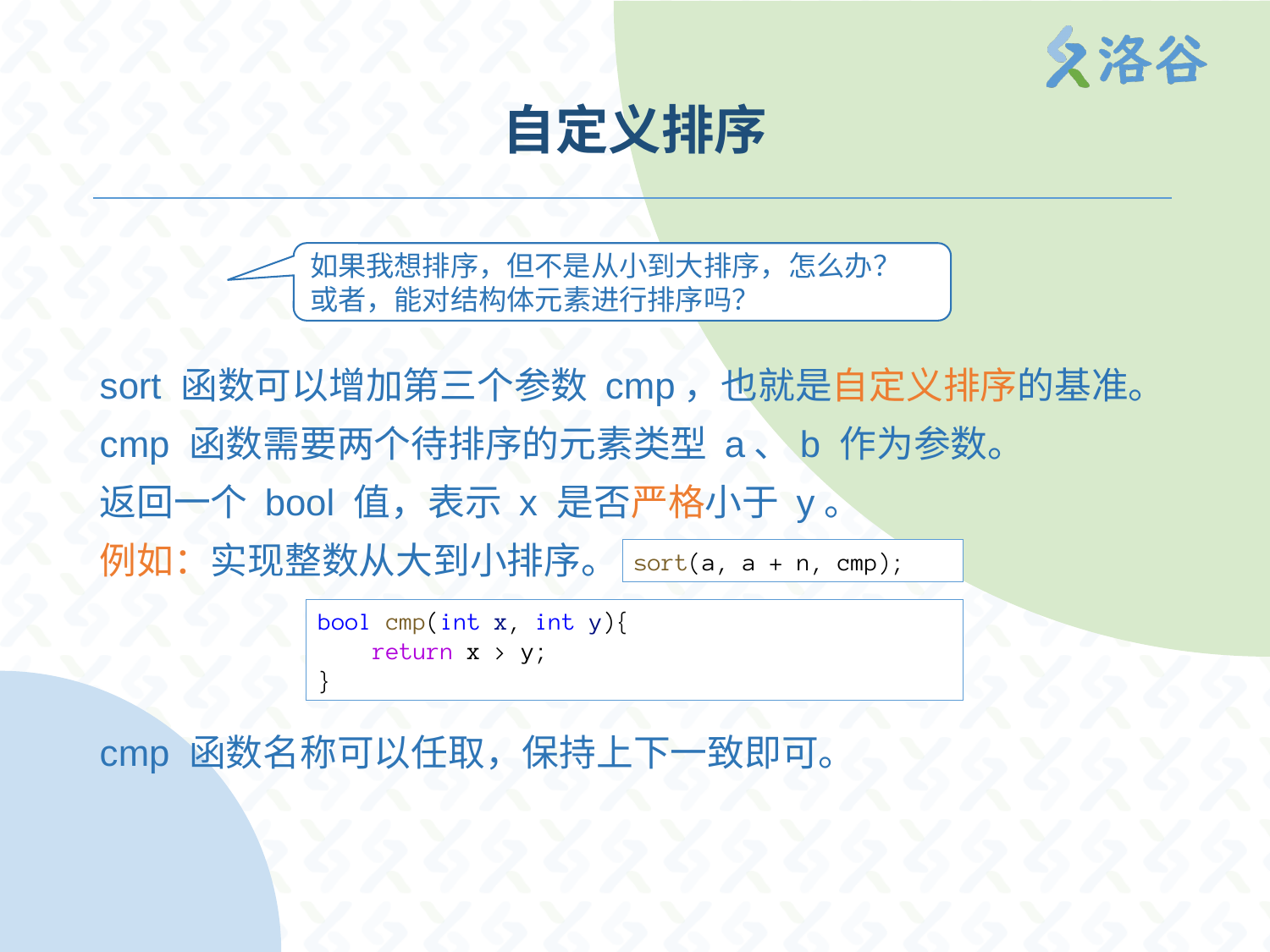

# 自定义排序

sort 函数可以增加第三个参数 cmp，也就是自定义排序的基准。
cmp 函数需要两个待排序的元素类型 a、b 作为参数。
返回一个 bool 值，表示 x 是否严格小于 y。
例如：实现整数从大到小排序。
cmp 函数名称可以任取，保持上下一致即可。

如果我想排序，但不是从小到大排序，怎么办？
或者，能对结构体元素进行排序吗？
sort(a, a + n, cmp);
bool cmp(int x, int y){
    return x > y;
}